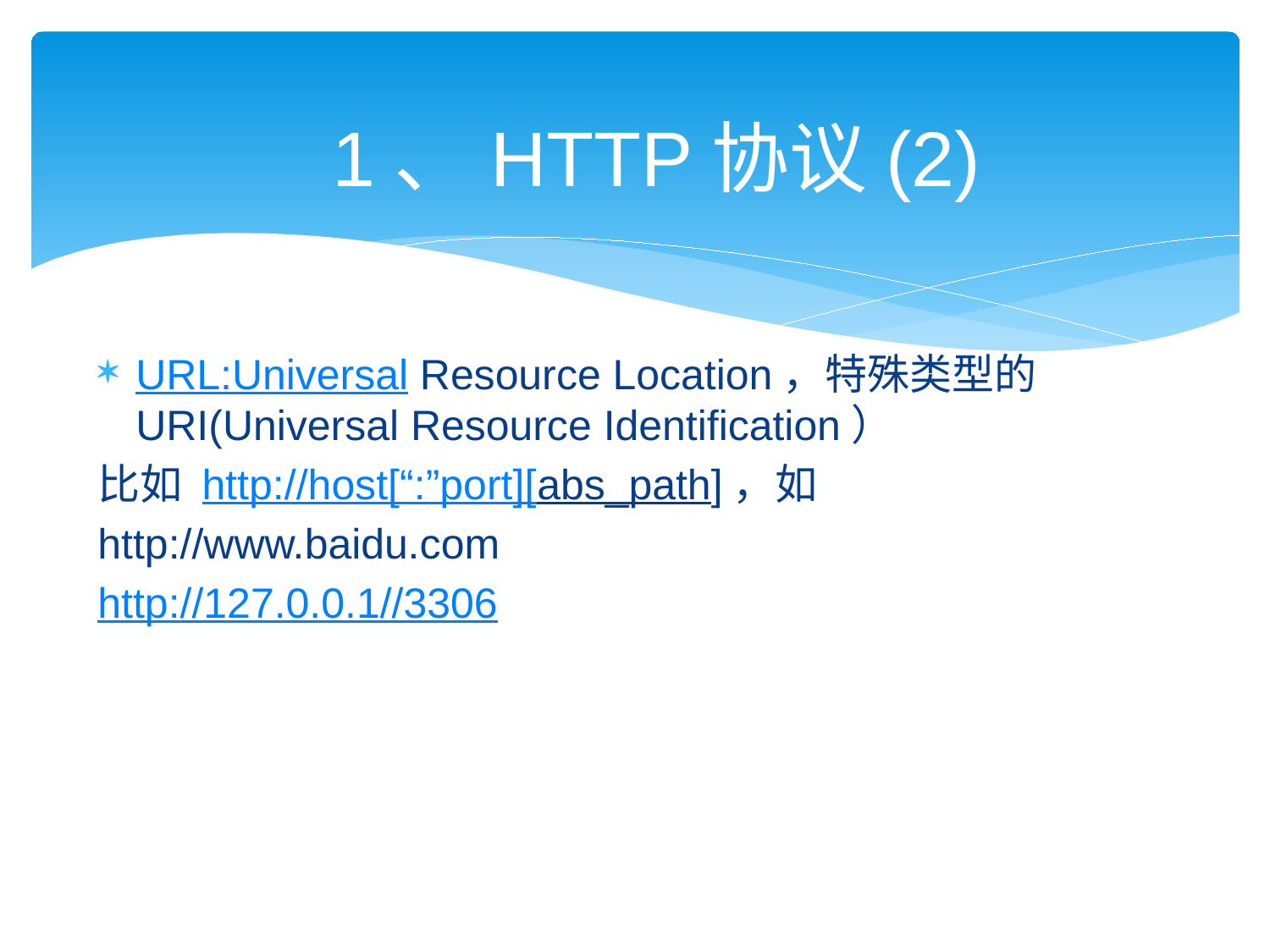

# 1、HTTP协议(2)
URL:Universal Resource Location，特殊类型的URI(Universal Resource Identification）
比如 http://host[“:”port][abs_path]，如
http://www.baidu.com
http://127.0.0.1//3306